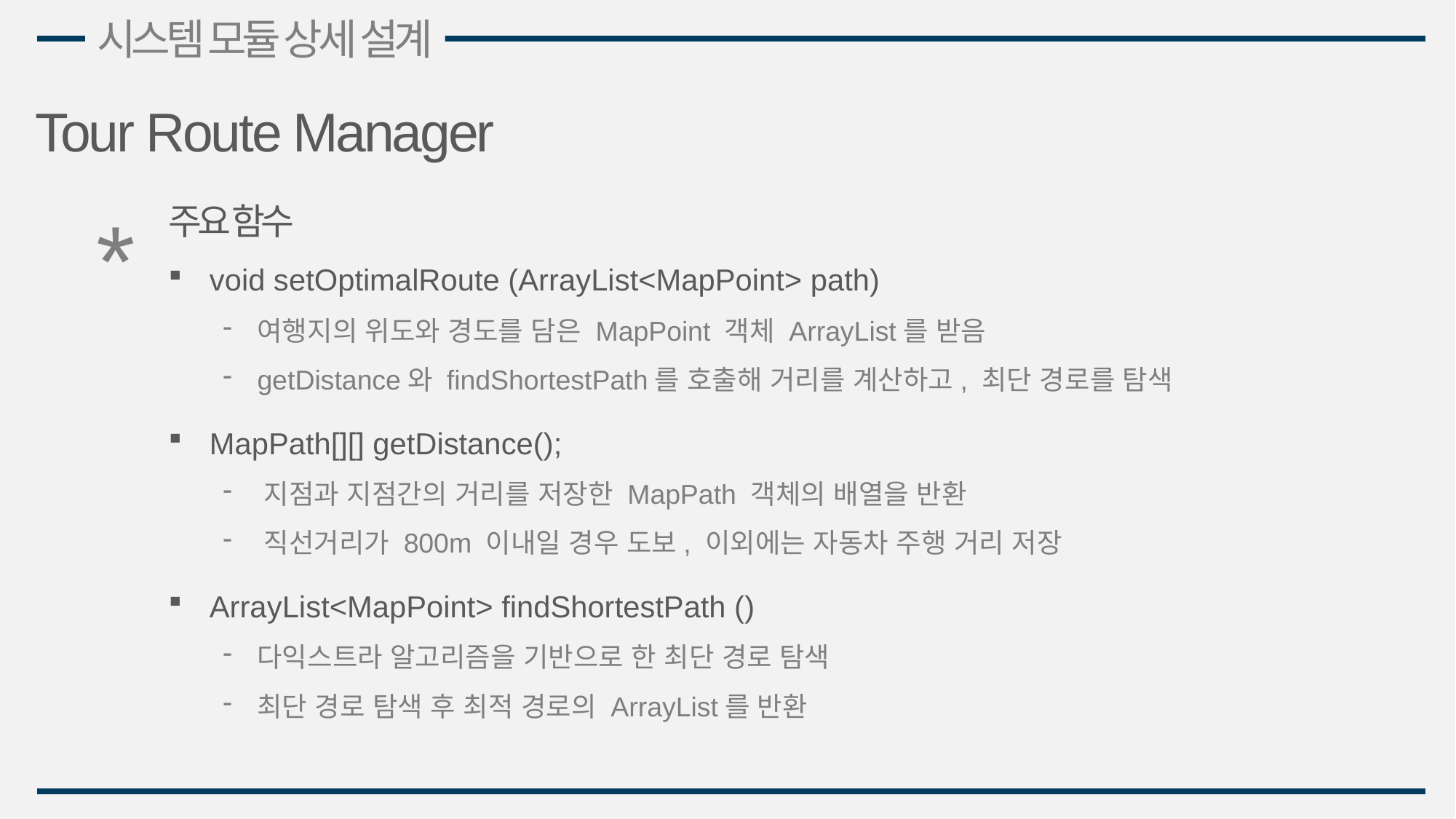

시스템 모듈 상세 설계
Tour Route Manager
*
주요 함수
void setOptimalRoute (ArrayList<MapPoint> path)
여행지의 위도와 경도를 담은 MapPoint 객체 ArrayList를 받음
getDistance와 findShortestPath를 호출해 거리를 계산하고, 최단 경로를 탐색
MapPath[][] getDistance();
지점과 지점간의 거리를 저장한 MapPath 객체의 배열을 반환
직선거리가 800m 이내일 경우 도보, 이외에는 자동차 주행 거리 저장
ArrayList<MapPoint> findShortestPath ()
다익스트라 알고리즘을 기반으로 한 최단 경로 탐색
최단 경로 탐색 후 최적 경로의 ArrayList를 반환